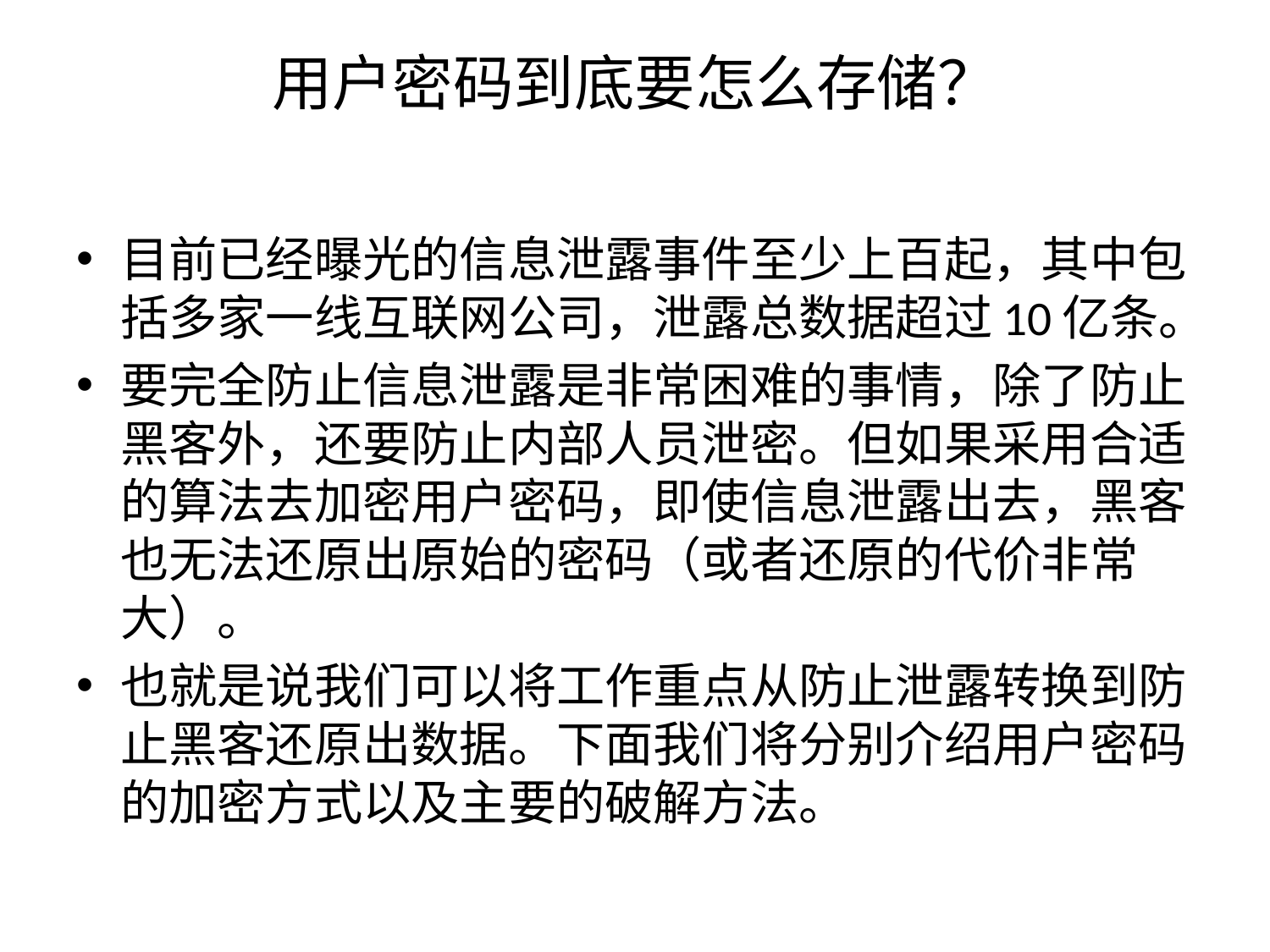

# 用户密码到底要怎么存储？
目前已经曝光的信息泄露事件至少上百起，其中包括多家一线互联网公司，泄露总数据超过10亿条。
要完全防止信息泄露是非常困难的事情，除了防止黑客外，还要防止内部人员泄密。但如果采用合适的算法去加密用户密码，即使信息泄露出去，黑客也无法还原出原始的密码（或者还原的代价非常大）。
也就是说我们可以将工作重点从防止泄露转换到防止黑客还原出数据。下面我们将分别介绍用户密码的加密方式以及主要的破解方法。